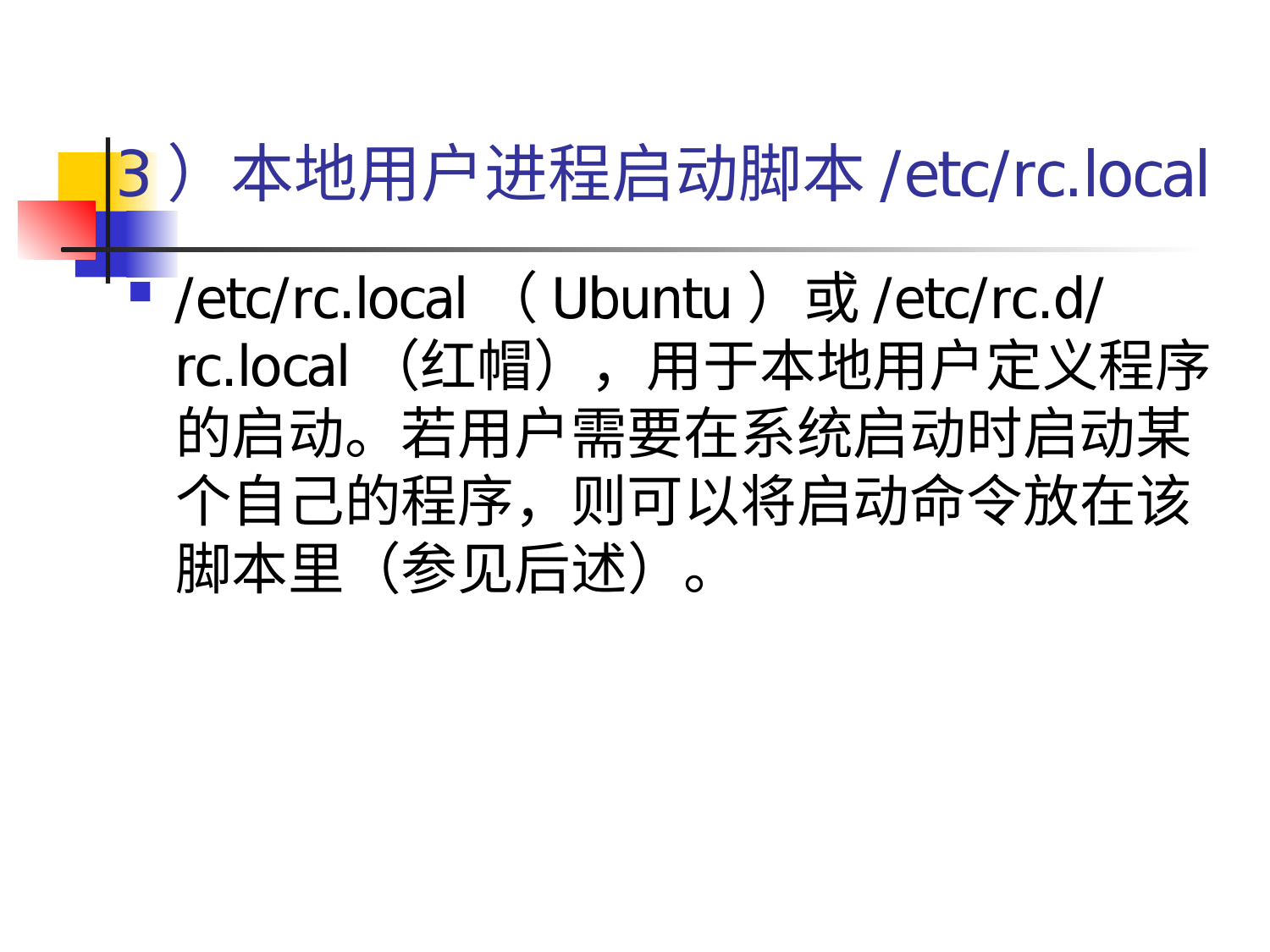

# 3）本地用户进程启动脚本/etc/rc.local
/etc/rc.local（Ubuntu）或/etc/rc.d/rc.local（红帽），用于本地用户定义程序的启动。若用户需要在系统启动时启动某个自己的程序，则可以将启动命令放在该脚本里（参见后述）。